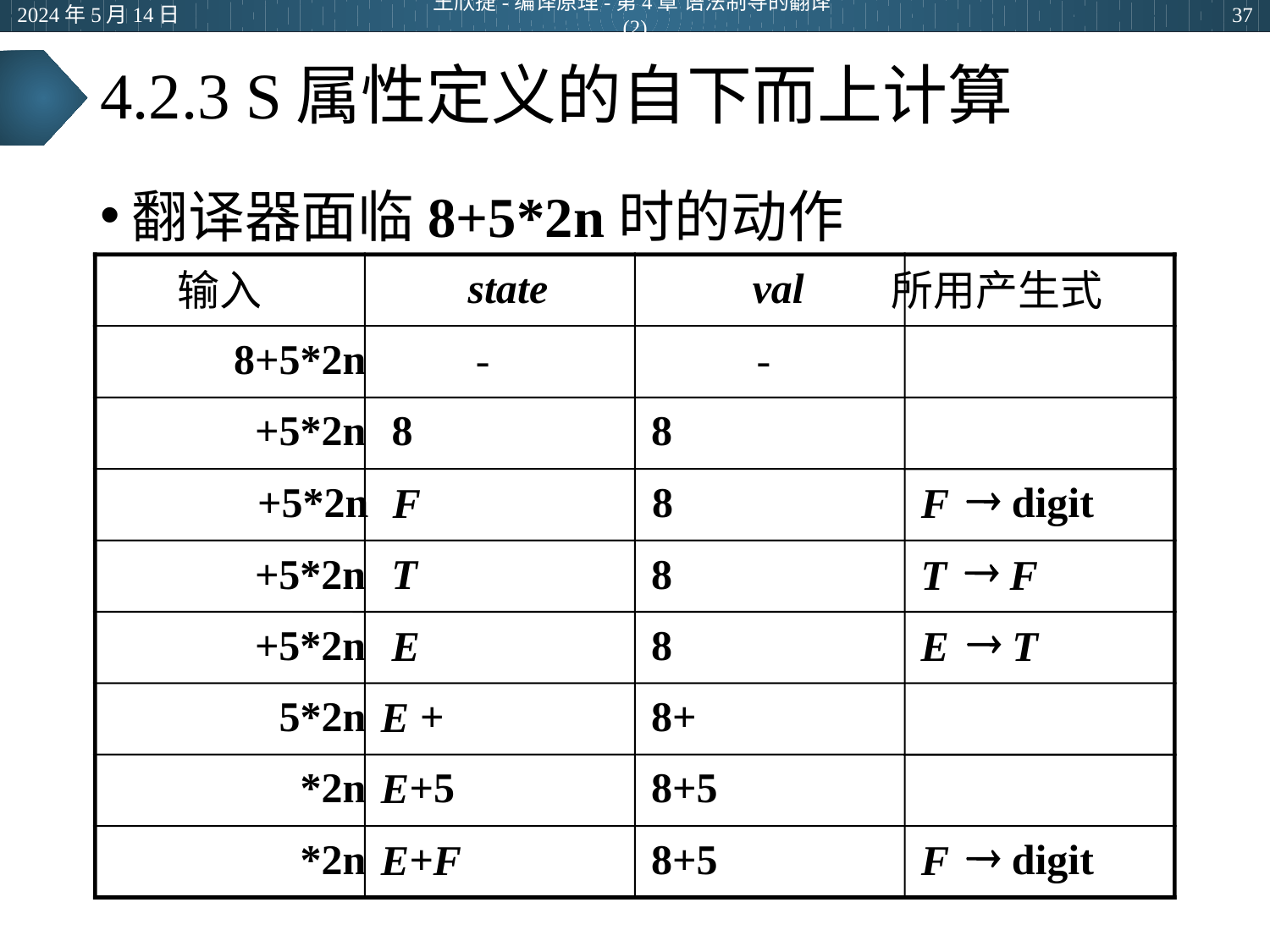

2024年5月14日
王欣捷-编译原理-第4章 语法制导的翻译(2)
37
# 4.2.3 S属性定义的自下而上计算
翻译器面临8+5*2n时的动作

state
val
输入
所用产生式

8+5*2n
-
-
+5*2n
8
8
→
+5*2n
8
digit
F
F
→
+5*2n
8
T
T
F
→
+5*2n
8
E
E
T
5*2n
+
8+
E
*2n
+5
8+5
E
→
*2n
+
8+5
digit
E
F
F